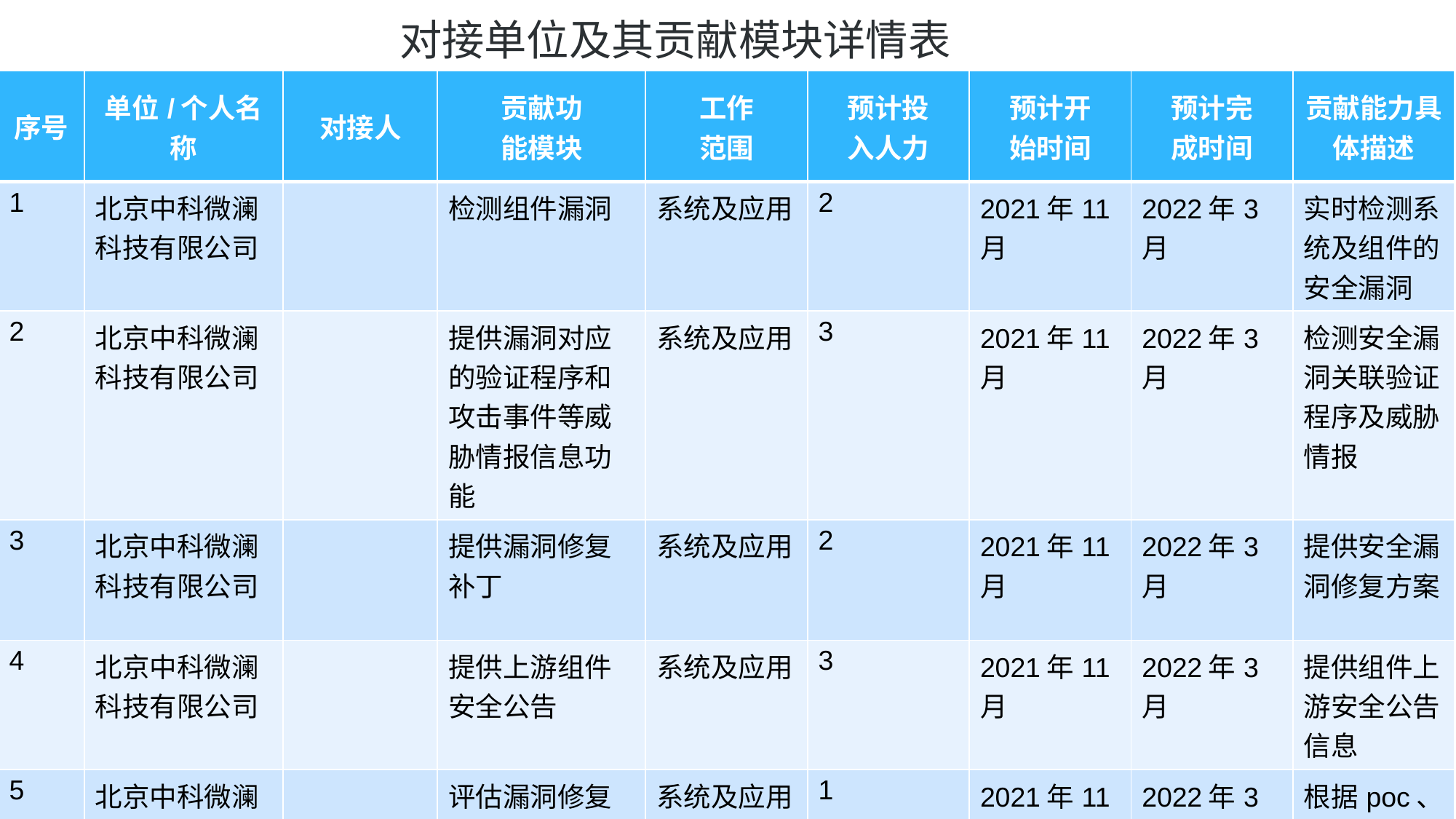

# 对接单位及其贡献模块详情表
| 序号 | 单位/个人名称 | 对接人 | 贡献功 能模块 | 工作 范围 | 预计投 入人力 | 预计开 始时间 | 预计完 成时间 | 贡献能力具体描述 |
| --- | --- | --- | --- | --- | --- | --- | --- | --- |
| 1 | 北京中科微澜科技有限公司 |  | 检测组件漏洞 | 系统及应用 | 2 | 2021年11月 | 2022年3月 | 实时检测系统及组件的安全漏洞 |
| 2 | 北京中科微澜科技有限公司 |  | 提供漏洞对应的验证程序和攻击事件等威胁情报信息功能 | 系统及应用 | 3 | 2021年11月 | 2022年3月 | 检测安全漏洞关联验证程序及威胁情报 |
| 3 | 北京中科微澜科技有限公司 |  | 提供漏洞修复补丁 | 系统及应用 | 2 | 2021年11月 | 2022年3月 | 提供安全漏洞修复方案 |
| 4 | 北京中科微澜科技有限公司 |  | 提供上游组件安全公告 | 系统及应用 | 3 | 2021年11月 | 2022年3月 | 提供组件上游安全公告信息 |
| 5 | 北京中科微澜科技有限公司 |  | 评估漏洞修复优先级 | 系统及应用 | 1 | 2021年11月 | 2022年3月 | 根据poc、exp和cvss评分等多重因子计算漏洞修复优先级 |
| 6 | 北京中科微澜科技有限公司 |  | 结合代码仓库工作流 | 系统及应用 | 1 | 2021年11月 | 2022年3月 | 可与Gitee对接，直接创建跟踪任务 |